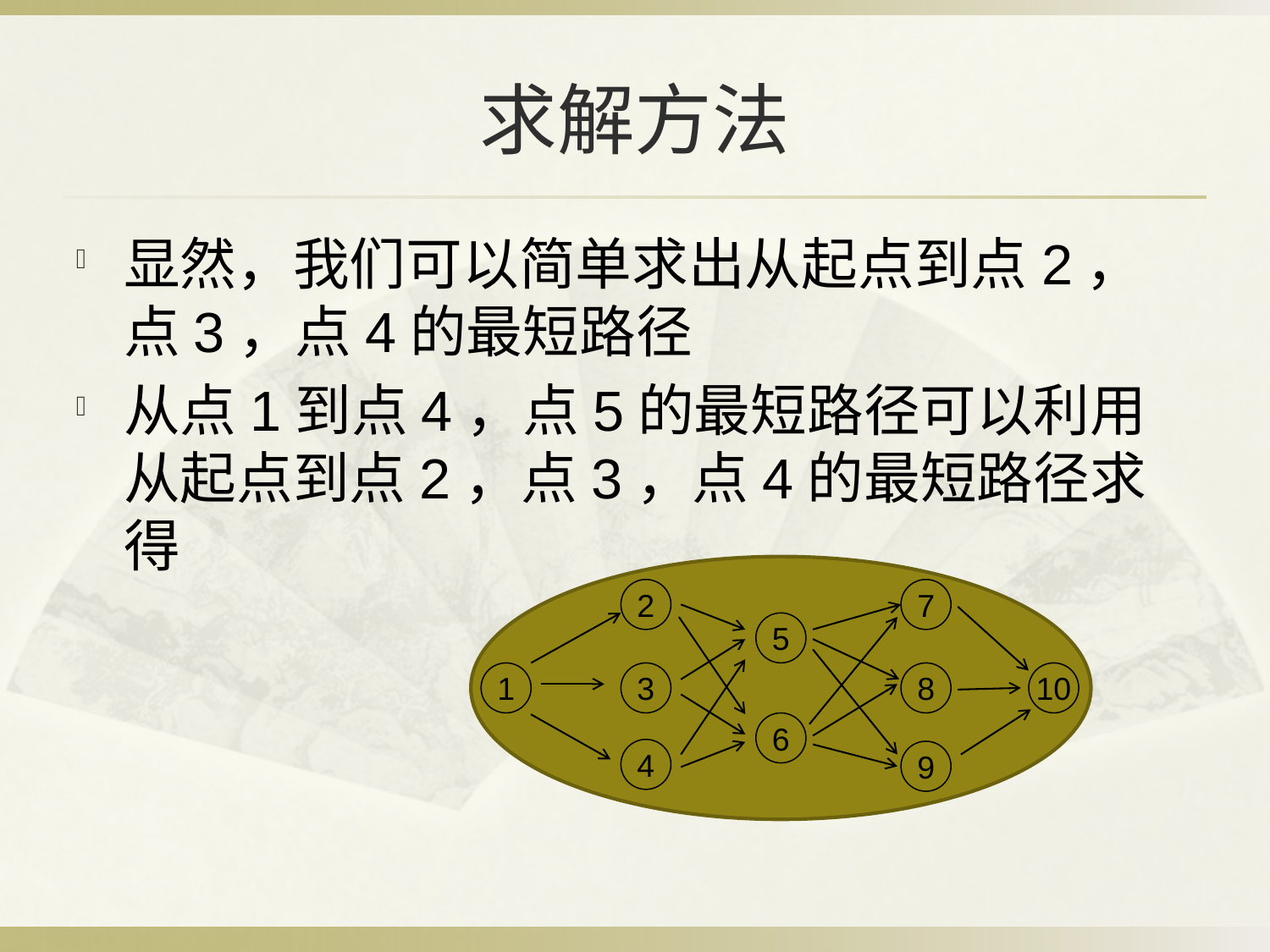

# 求解方法
显然，我们可以简单求出从起点到点2，点3，点4的最短路径
从点1到点4，点5的最短路径可以利用从起点到点2，点3，点4的最短路径求得

7
2
5
3
1
8
10
6
4
9